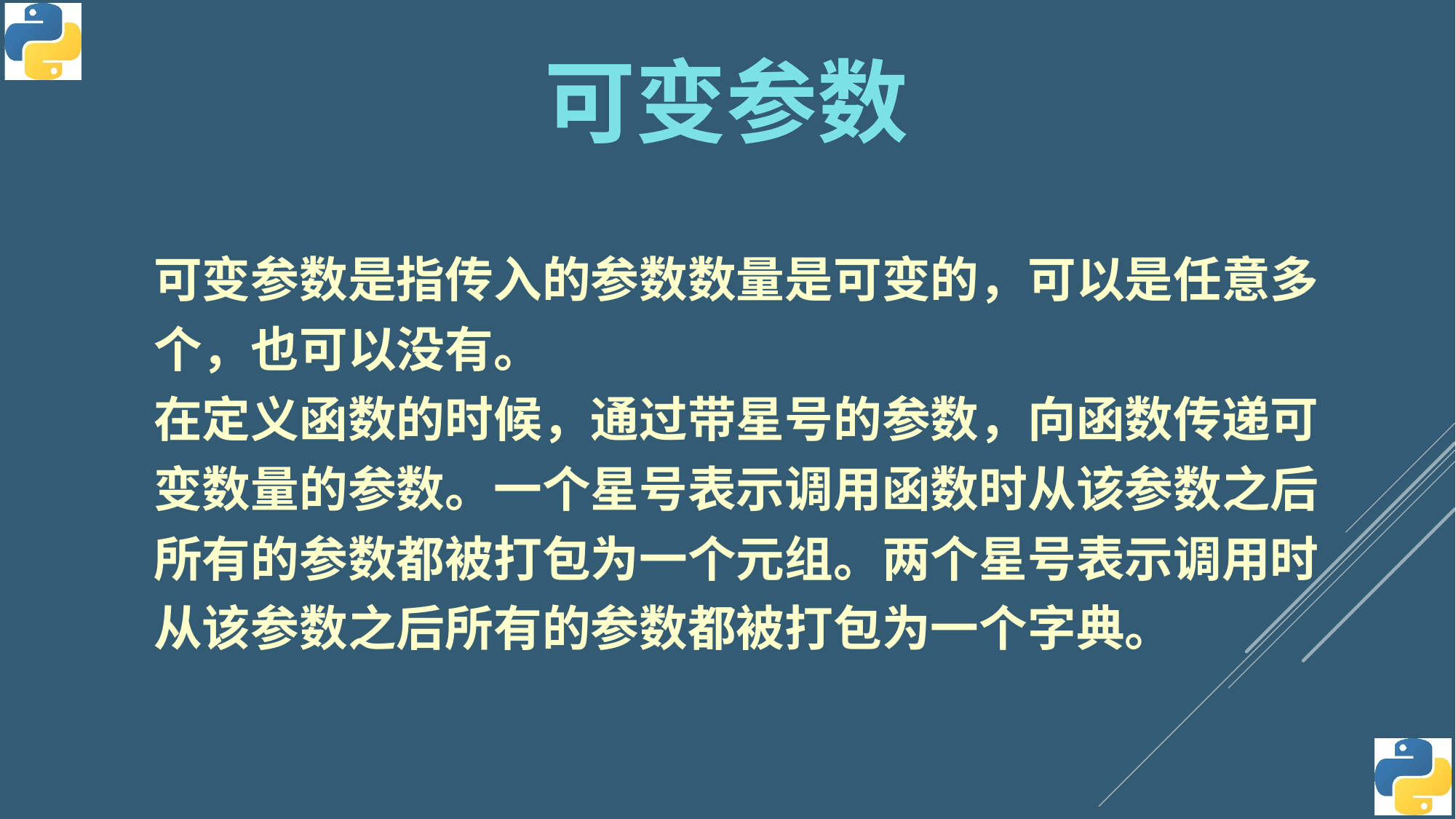

可变参数
可变参数是指传入的参数数量是可变的，可以是任意多个，也可以没有。
在定义函数的时候，通过带星号的参数，向函数传递可变数量的参数。一个星号表示调用函数时从该参数之后所有的参数都被打包为一个元组。两个星号表示调用时从该参数之后所有的参数都被打包为一个字典。